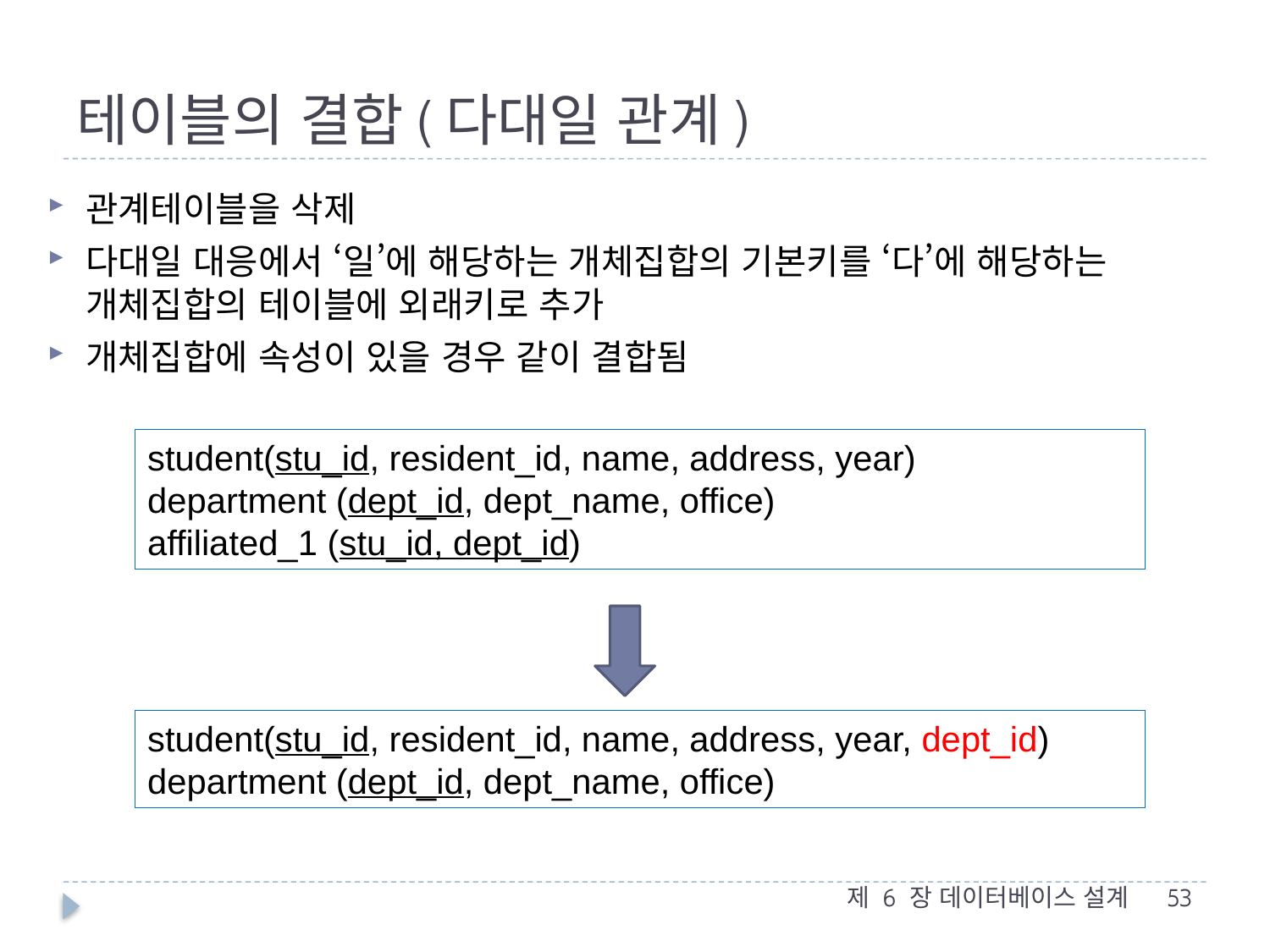

# 테이블의 결합(다대일 관계)
관계테이블을 삭제
다대일 대응에서 ‘일’에 해당하는 개체집합의 기본키를 ‘다’에 해당하는 개체집합의 테이블에 외래키로 추가
개체집합에 속성이 있을 경우 같이 결합됨

student(stu_id, resident_id, name, address, year)
department (dept_id, dept_name, office)
affiliated_1 (stu_id, dept_id)

student(stu_id, resident_id, name, address, year, dept_id)
department (dept_id, dept_name, office)
제 6 장 데이터베이스 설계
53